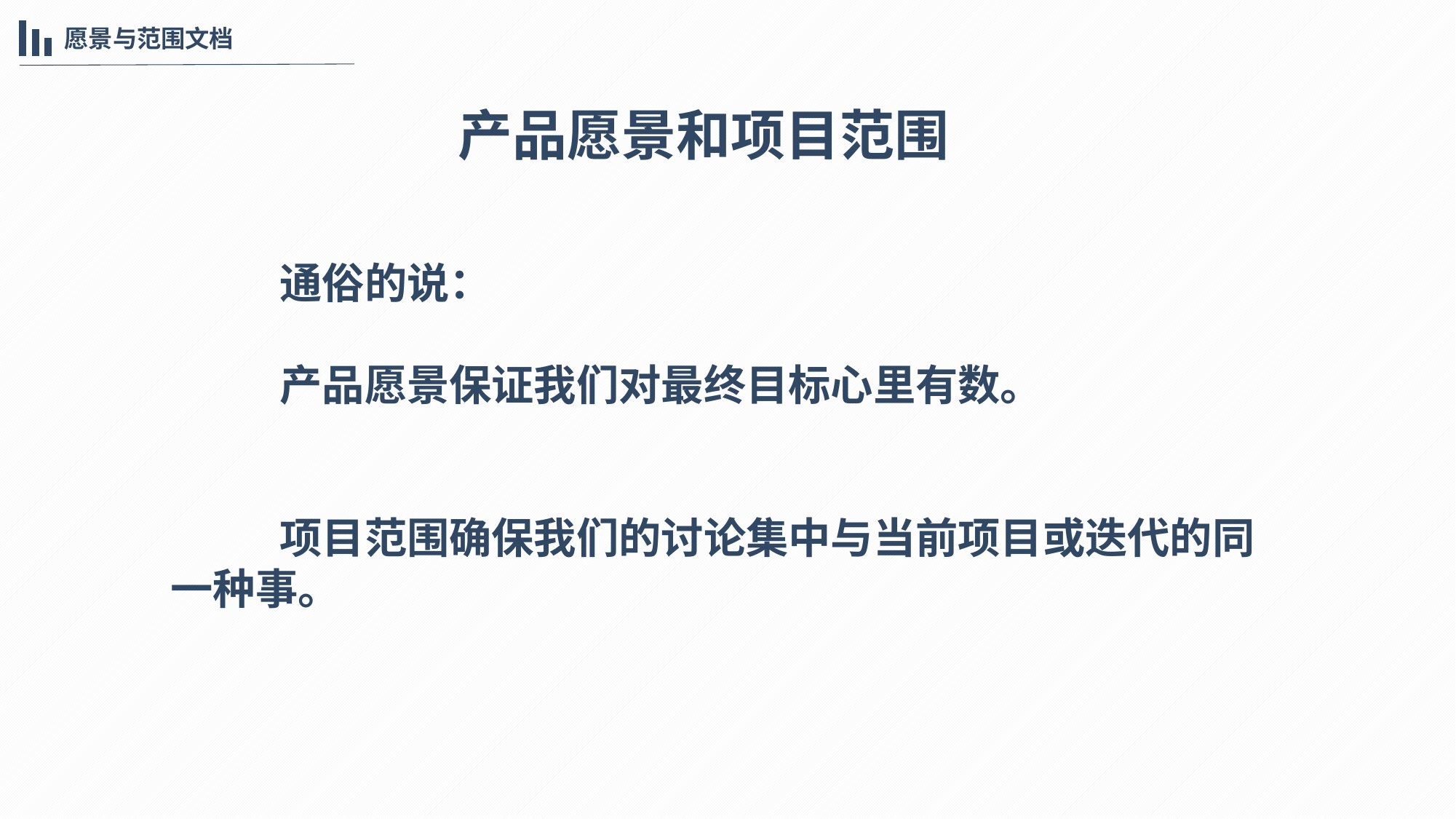

愿景与范围文档

           产品愿景和项目范围
	通俗的说：

	产品愿景保证我们对最终目标心里有数。

	项目范围确保我们的讨论集中与当前项目或迭代的同一种事。